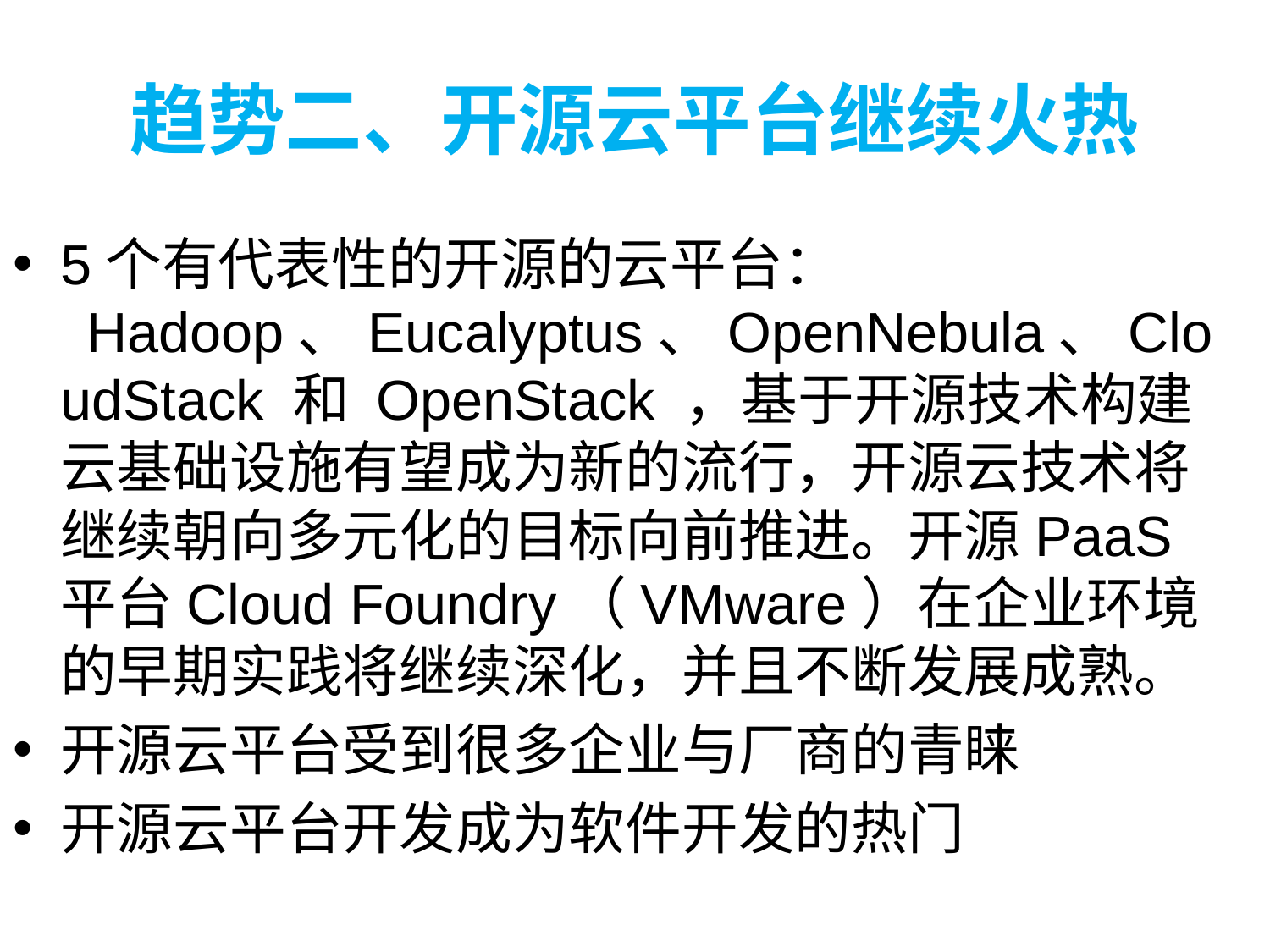

# 趋势二、开源云平台继续火热
5个有代表性的开源的云平台：  Hadoop、Eucalyptus、OpenNebula、CloudStack 和 OpenStack ，基于开源技术构建云基础设施有望成为新的流行，开源云技术将继续朝向多元化的目标向前推进。开源PaaS平台Cloud Foundry（VMware）在企业环境的早期实践将继续深化，并且不断发展成熟。
开源云平台受到很多企业与厂商的青睐
开源云平台开发成为软件开发的热门